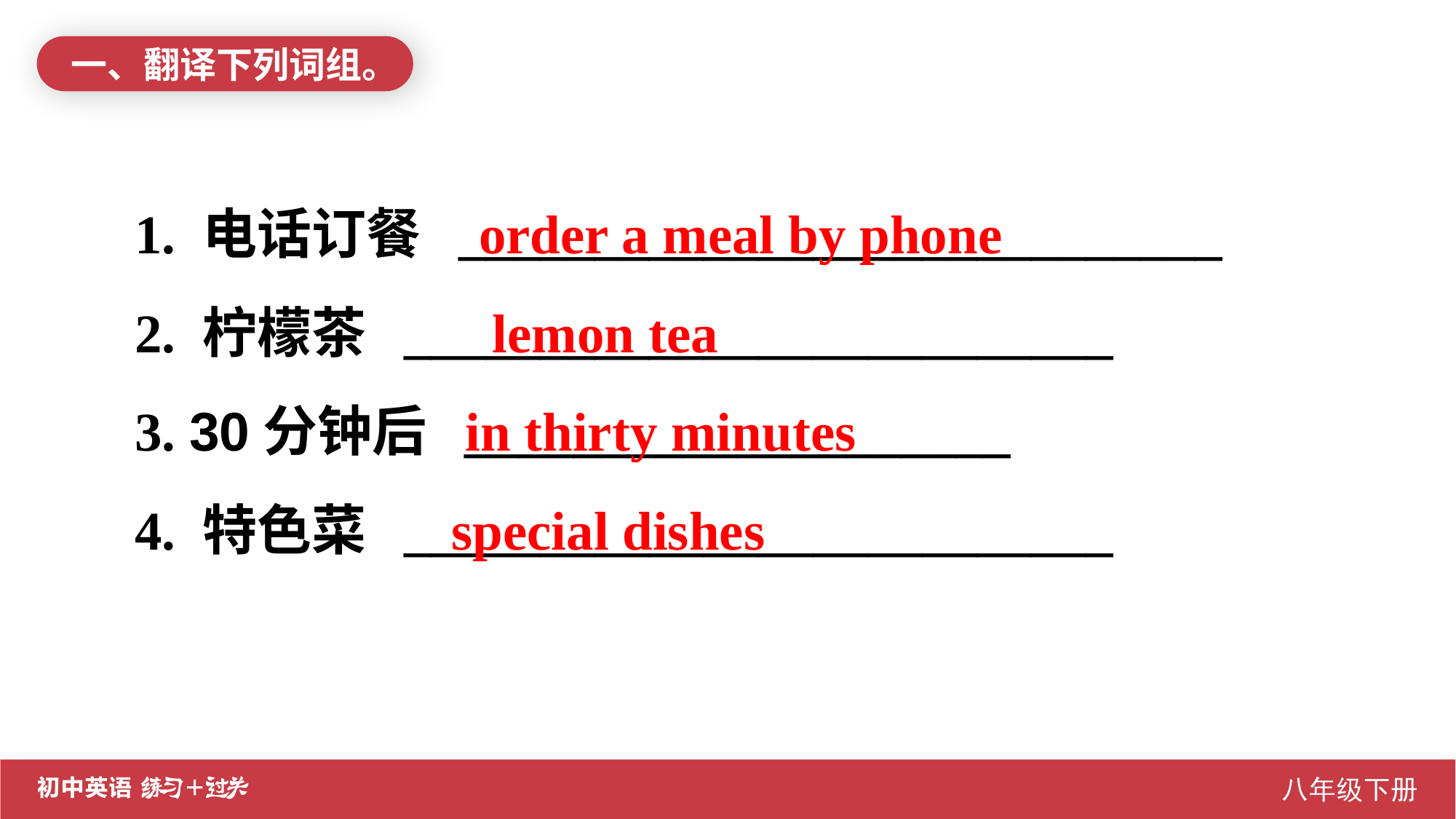

一、翻译下列词组。
1. 电话订餐  ____________________________
2. 柠檬茶  __________________________
3. 30分钟后  ____________________
4. 特色菜  __________________________
   order a meal by phone
    lemon tea
  in thirty minutes
 special dishes